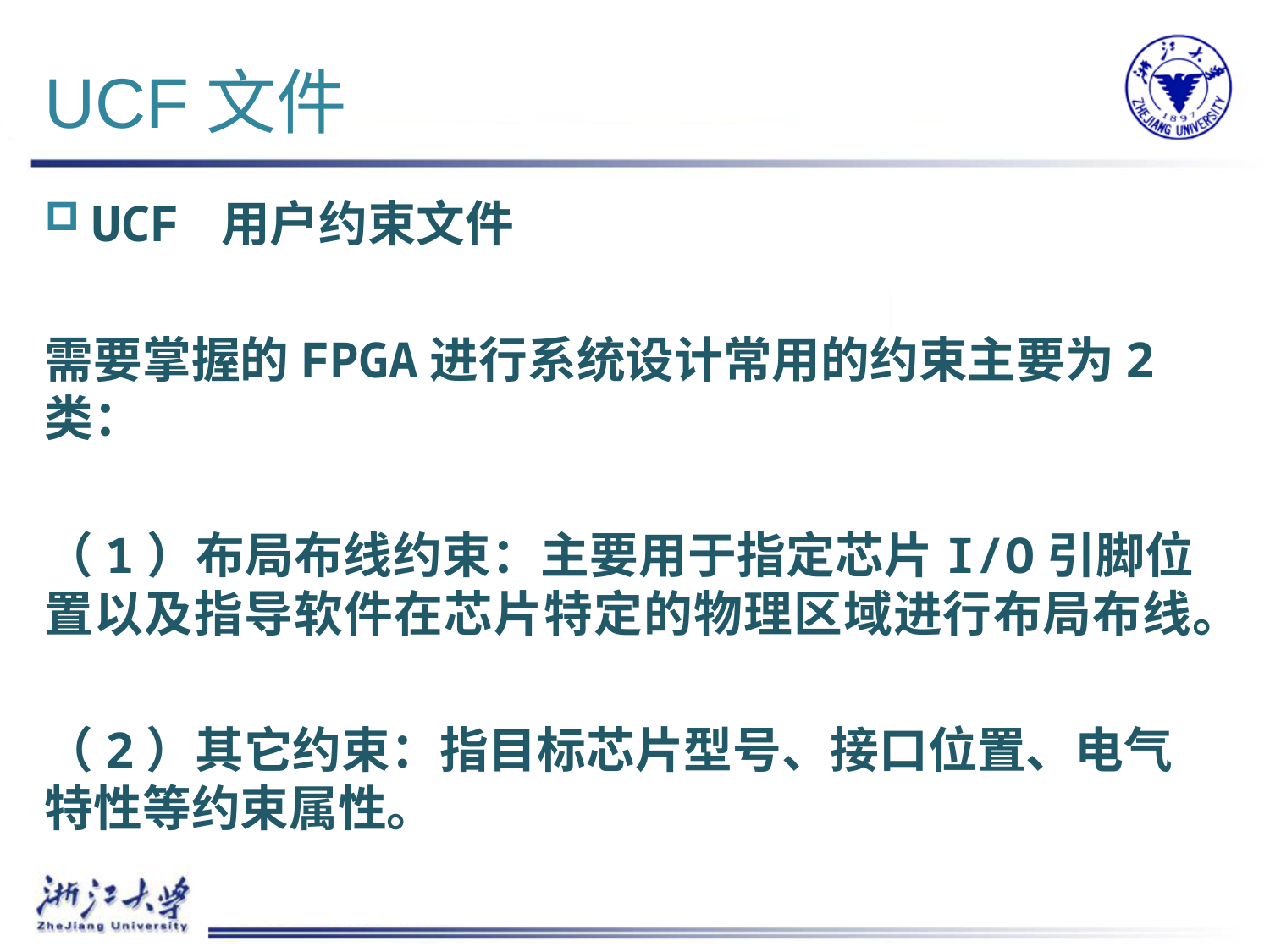

# UCF文件
UCF 用户约束文件

需要掌握的FPGA进行系统设计常用的约束主要为2类：

（1）布局布线约束：主要用于指定芯片I/O引脚位置以及指导软件在芯片特定的物理区域进行布局布线。

（2）其它约束：指目标芯片型号、接口位置、电气特性等约束属性。